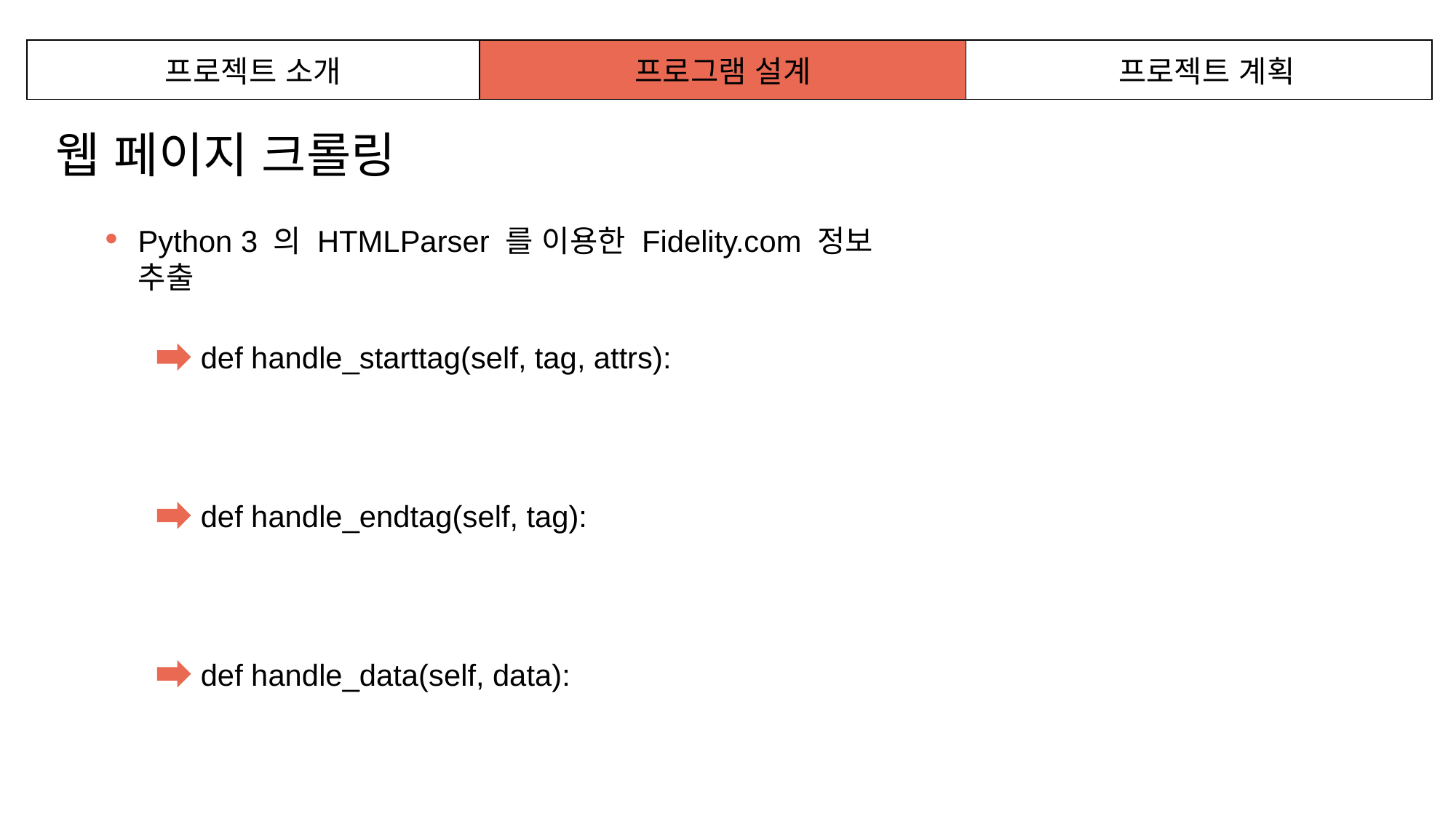

| 프로젝트 소개 | 프로그램 설계 | 프로젝트 계획 |
| --- | --- | --- |
웹 페이지 크롤링

Python 3 의 HTMLParser 를 이용한 Fidelity.com 정보 추출

def handle_starttag(self, tag, attrs):

def handle_endtag(self, tag):

def handle_data(self, data):